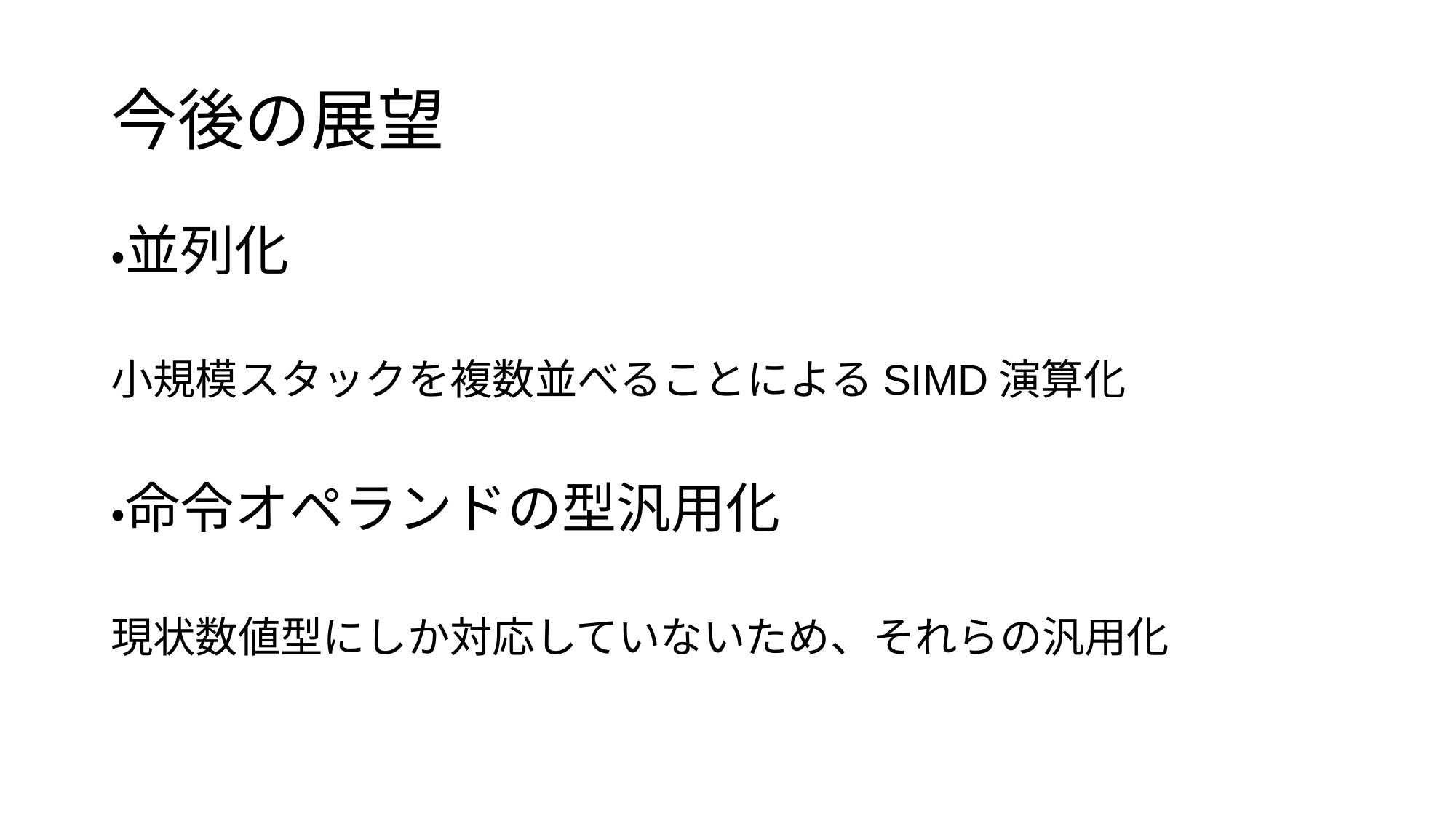

# 今後の展望
・並列化

小規模スタックを複数並べることによるSIMD演算化

・命令オペランドの型汎用化

現状数値型にしか対応していないため、それらの汎用化